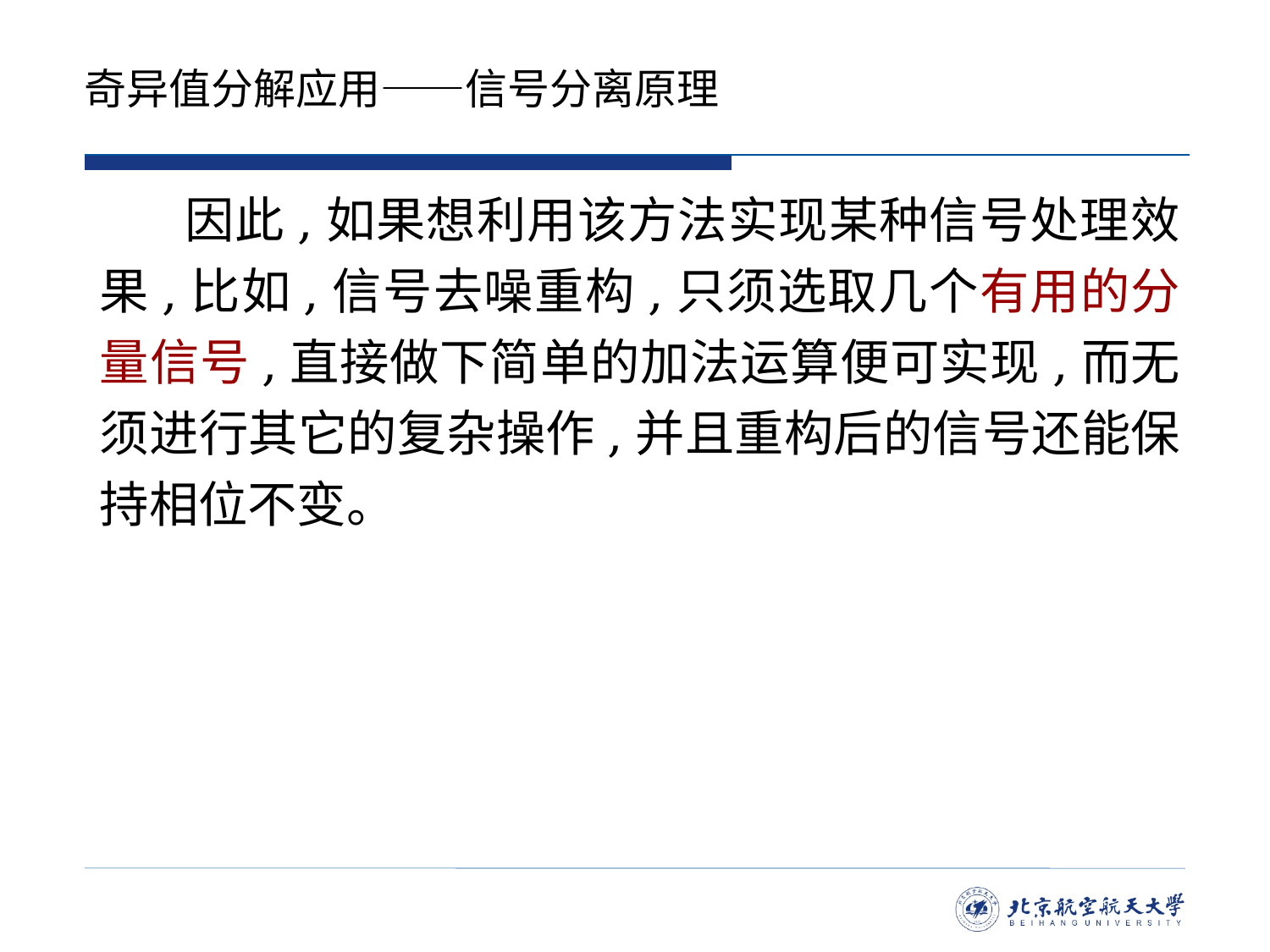

# 奇异值分解应用——信号分离原理
      因此,如果想利用该方法实现某种信号处理效果,比如,信号去噪重构,只须选取几个有用的分量信号,直接做下简单的加法运算便可实现,而无须进行其它的复杂操作,并且重构后的信号还能保持相位不变。